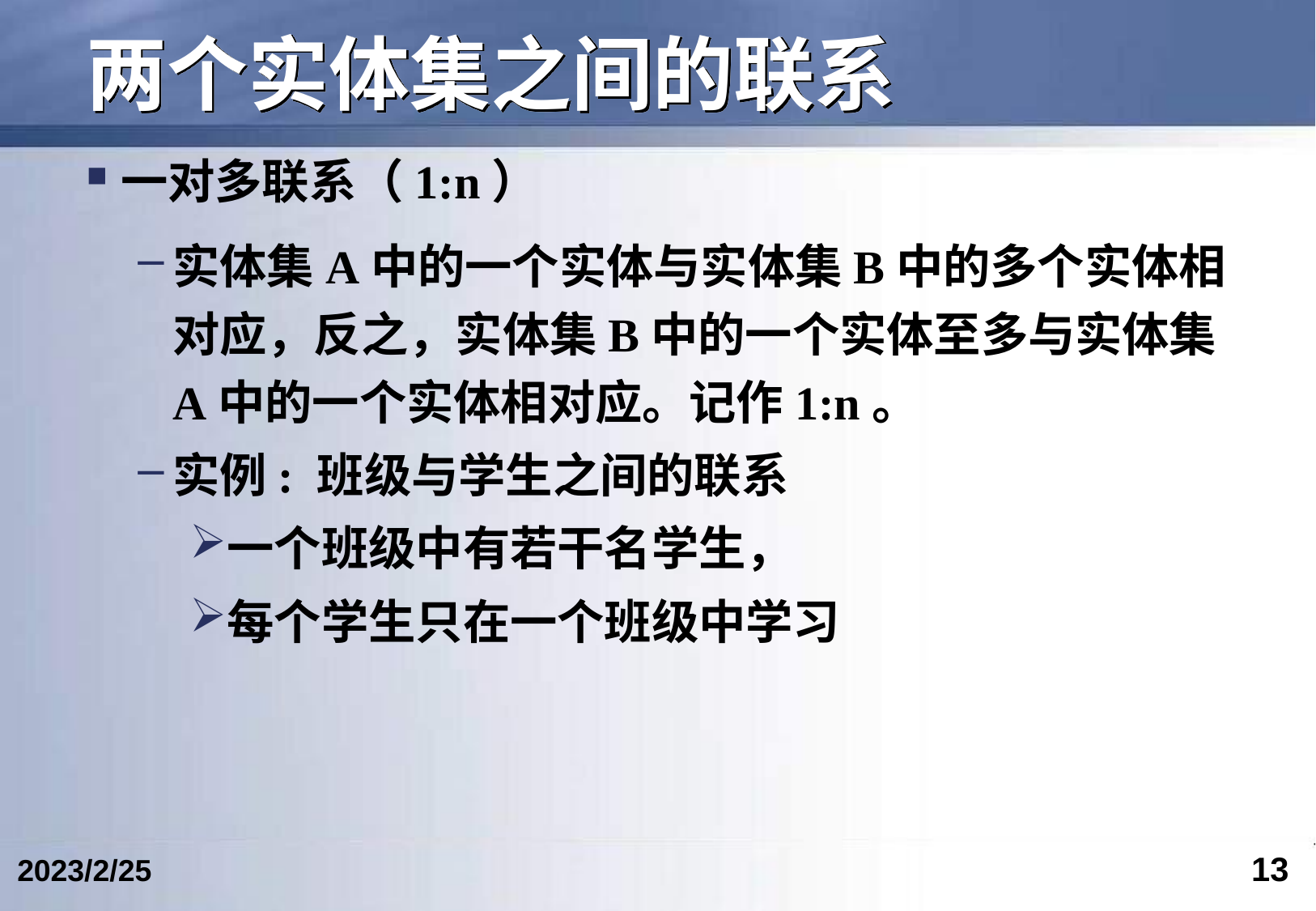

# 两个实体集之间的联系
一对多联系（1:n）
实体集A中的一个实体与实体集B中的多个实体相对应，反之，实体集B中的一个实体至多与实体集A中的一个实体相对应。记作1:n。
实例: 班级与学生之间的联系
一个班级中有若干名学生，
每个学生只在一个班级中学习

13
2023/2/25